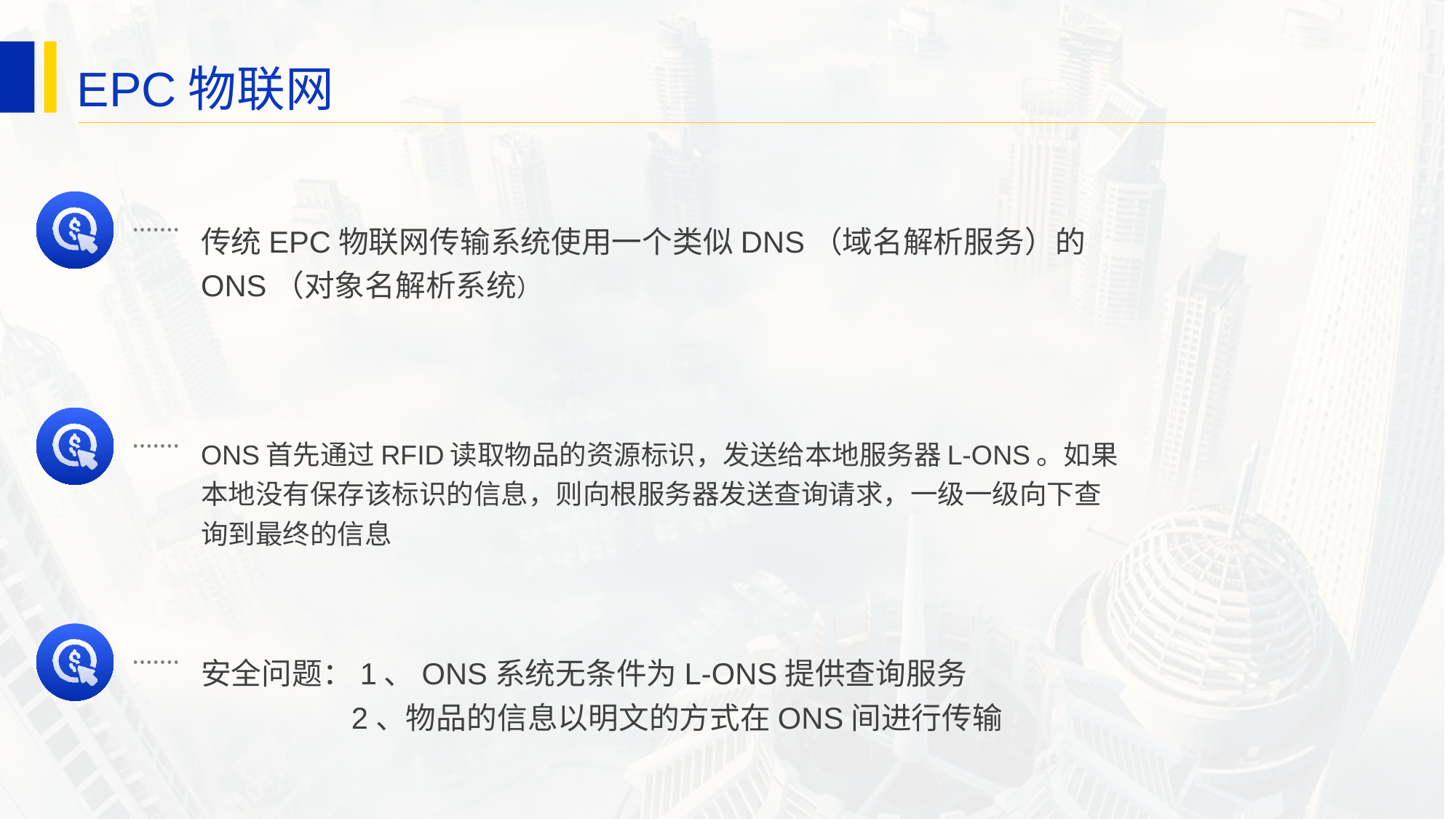

EPC物联网

传统EPC物联网传输系统使用一个类似DNS（域名解析服务）的ONS（对象名解析系统）

ONS首先通过RFID读取物品的资源标识，发送给本地服务器L-ONS。如果本地没有保存该标识的信息，则向根服务器发送查询请求，一级一级向下查询到最终的信息

安全问题：1、ONS系统无条件为L-ONS提供查询服务
                  2、物品的信息以明文的方式在ONS间进行传输